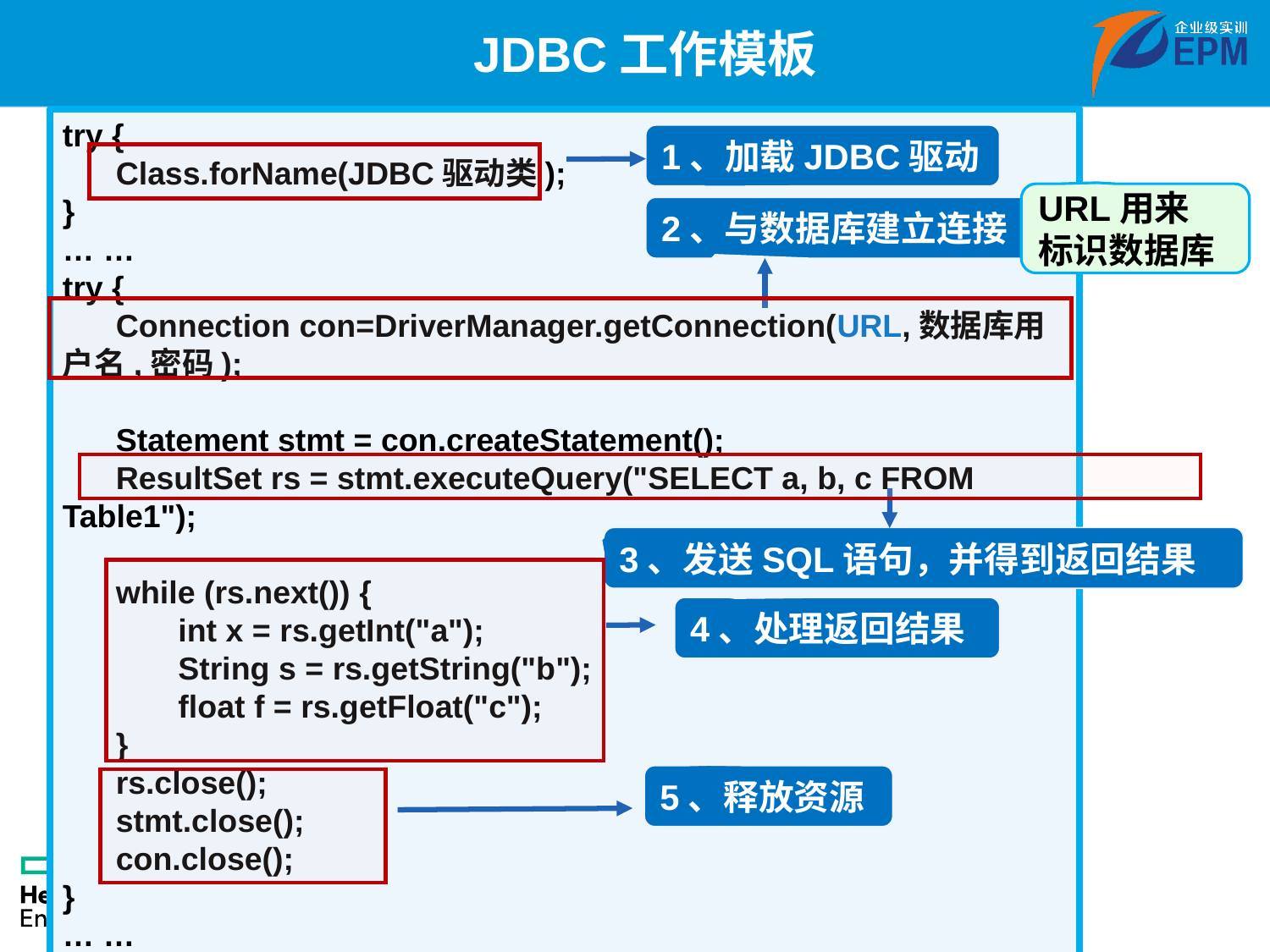

# JDBC工作模板
try {
      Class.forName(JDBC驱动类);
}
… …
try {
      Connection con=DriverManager.getConnection(URL,数据库用户名,密码);

      Statement stmt = con.createStatement();
      ResultSet rs = stmt.executeQuery("SELECT a, b, c FROM Table1");

      while (rs.next()) {
             int x = rs.getInt("a");
             String s = rs.getString("b");
             float f = rs.getFloat("c");
      }
      rs.close();
      stmt.close();
      con.close();
}
… …
1、加载JDBC驱动

URL用来
标识数据库
2、与数据库建立连接

3、发送SQL语句，并得到返回结果

4、处理返回结果

5、释放资源